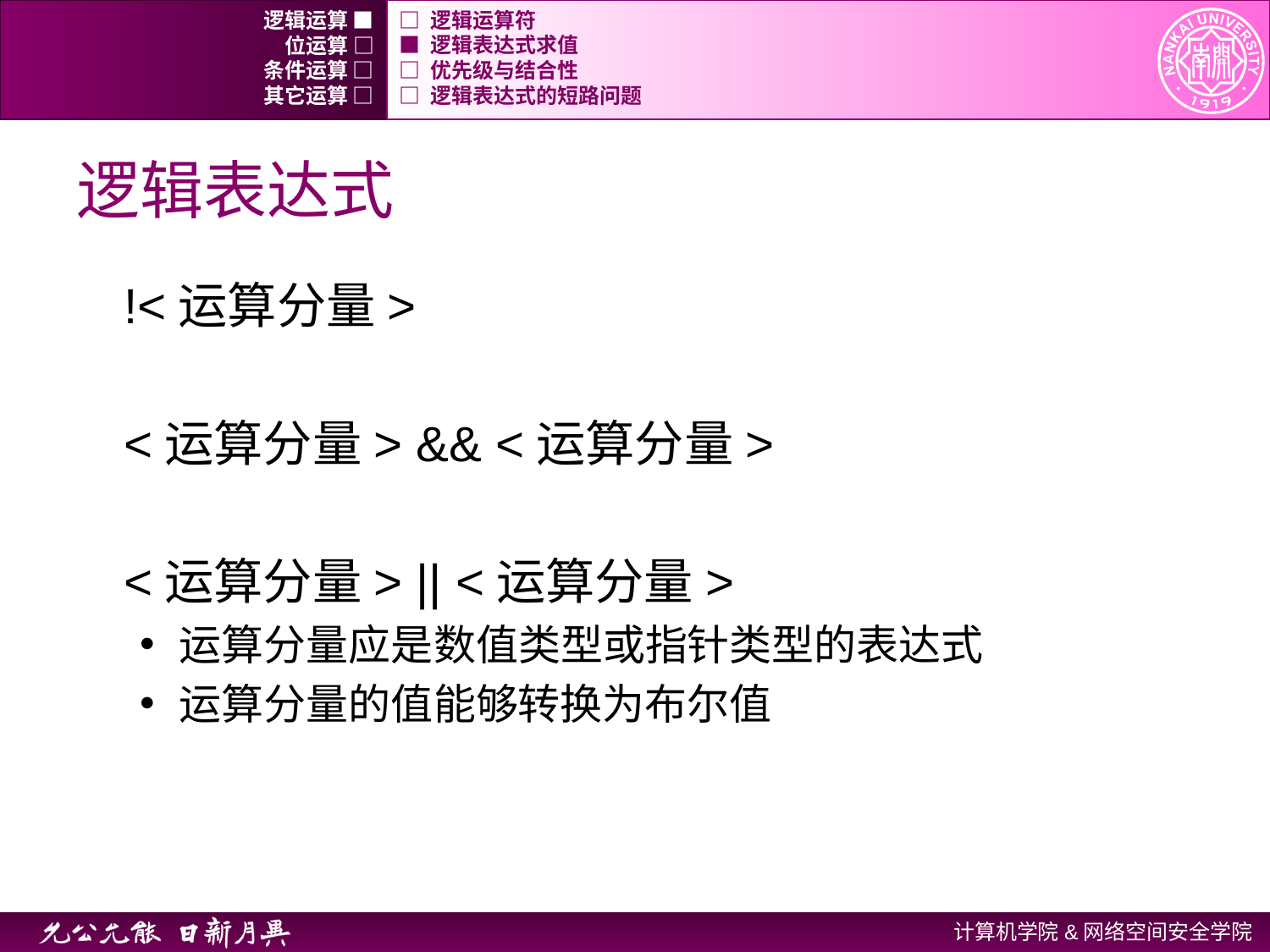

逻辑运算 ■
□ 逻辑运算符
位运算 □
■ 逻辑表达式求值
条件运算 □
□ 优先级与结合性
其它运算 □
□ 逻辑表达式的短路问题

# 逻辑表达式
!<运算分量>

<运算分量> && <运算分量>

<运算分量> || <运算分量>
运算分量应是数值类型或指针类型的表达式
运算分量的值能够转换为布尔值